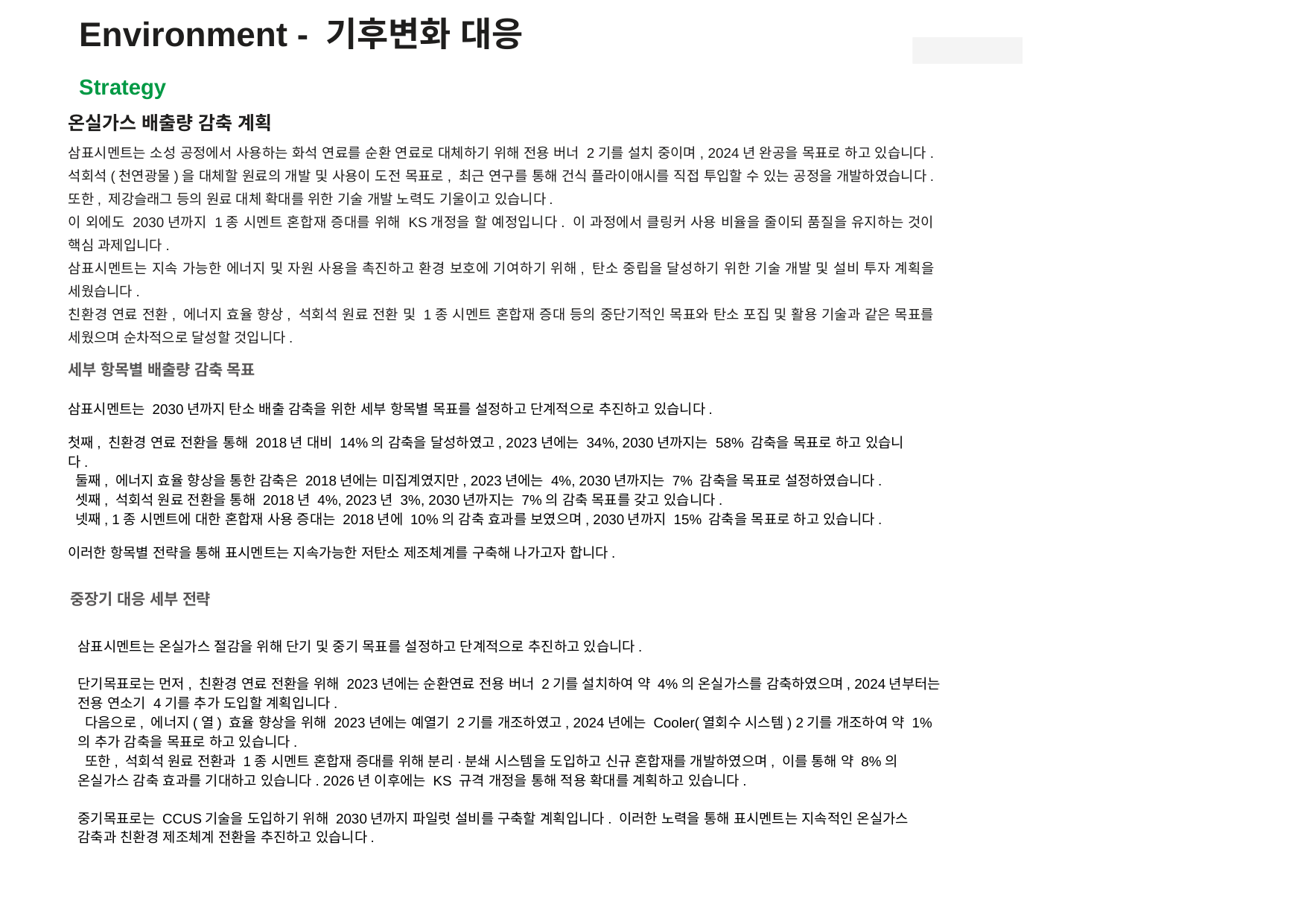

Environment - 기후변화 대응
Strategy
온실가스 배출량 감축 계획
삼표시멘트는 소성 공정에서 사용하는 화석 연료를 순환 연료로 대체하기 위해 전용 버너 2기를 설치 중이며, 2024년 완공을 목표로 하고 있습니다. 석회석(천연광물)을 대체할 원료의 개발 및 사용이 도전 목표로, 최근 연구를 통해 건식 플라이애시를 직접 투입할 수 있는 공정을 개발하였습니다. 또한, 제강슬래그 등의 원료 대체 확대를 위한 기술 개발 노력도 기울이고 있습니다.
이 외에도 2030년까지 1종 시멘트 혼합재 증대를 위해 KS개정을 할 예정입니다. 이 과정에서 클링커 사용 비율을 줄이되 품질을 유지하는 것이 핵심 과제입니다.
삼표시멘트는 지속 가능한 에너지 및 자원 사용을 촉진하고 환경 보호에 기여하기 위해, 탄소 중립을 달성하기 위한 기술 개발 및 설비 투자 계획을 세웠습니다.
친환경 연료 전환, 에너지 효율 향상, 석회석 원료 전환 및 1종 시멘트 혼합재 증대 등의 중단기적인 목표와 탄소 포집 및 활용 기술과 같은 목표를 세웠으며 순차적으로 달성할 것입니다.
세부 항목별 배출량 감축 목표
삼표시멘트는 2030년까지 탄소 배출 감축을 위한 세부 항목별 목표를 설정하고 단계적으로 추진하고 있습니다.
첫째, 친환경 연료 전환을 통해 2018년 대비 14%의 감축을 달성하였고, 2023년에는 34%, 2030년까지는 58% 감축을 목표로 하고 있습니다.
 둘째, 에너지 효율 향상을 통한 감축은 2018년에는 미집계였지만, 2023년에는 4%, 2030년까지는 7% 감축을 목표로 설정하였습니다.
 셋째, 석회석 원료 전환을 통해 2018년 4%, 2023년 3%, 2030년까지는 7%의 감축 목표를 갖고 있습니다.
 넷째, 1종 시멘트에 대한 혼합재 사용 증대는 2018년에 10%의 감축 효과를 보였으며, 2030년까지 15% 감축을 목표로 하고 있습니다.
이러한 항목별 전략을 통해 표시멘트는 지속가능한 저탄소 제조체계를 구축해 나가고자 합니다.

중장기 대응 세부 전략
삼표시멘트는 온실가스 절감을 위해 단기 및 중기 목표를 설정하고 단계적으로 추진하고 있습니다.
단기목표로는 먼저, 친환경 연료 전환을 위해 2023년에는 순환연료 전용 버너 2기를 설치하여 약 4%의 온실가스를 감축하였으며, 2024년부터는 전용 연소기 4기를 추가 도입할 계획입니다.
 다음으로, 에너지(열) 효율 향상을 위해 2023년에는 예열기 2기를 개조하였고, 2024년에는 Cooler(열회수 시스템) 2기를 개조하여 약 1%의 추가 감축을 목표로 하고 있습니다.
 또한, 석회석 원료 전환과 1종 시멘트 혼합재 증대를 위해 분리·분쇄 시스템을 도입하고 신규 혼합재를 개발하였으며, 이를 통해 약 8%의 온실가스 감축 효과를 기대하고 있습니다. 2026년 이후에는 KS 규격 개정을 통해 적용 확대를 계획하고 있습니다.
중기목표로는 CCUS기술을 도입하기 위해 2030년까지 파일럿 설비를 구축할 계획입니다. 이러한 노력을 통해 표시멘트는 지속적인 온실가스 감축과 친환경 제조체계 전환을 추진하고 있습니다.